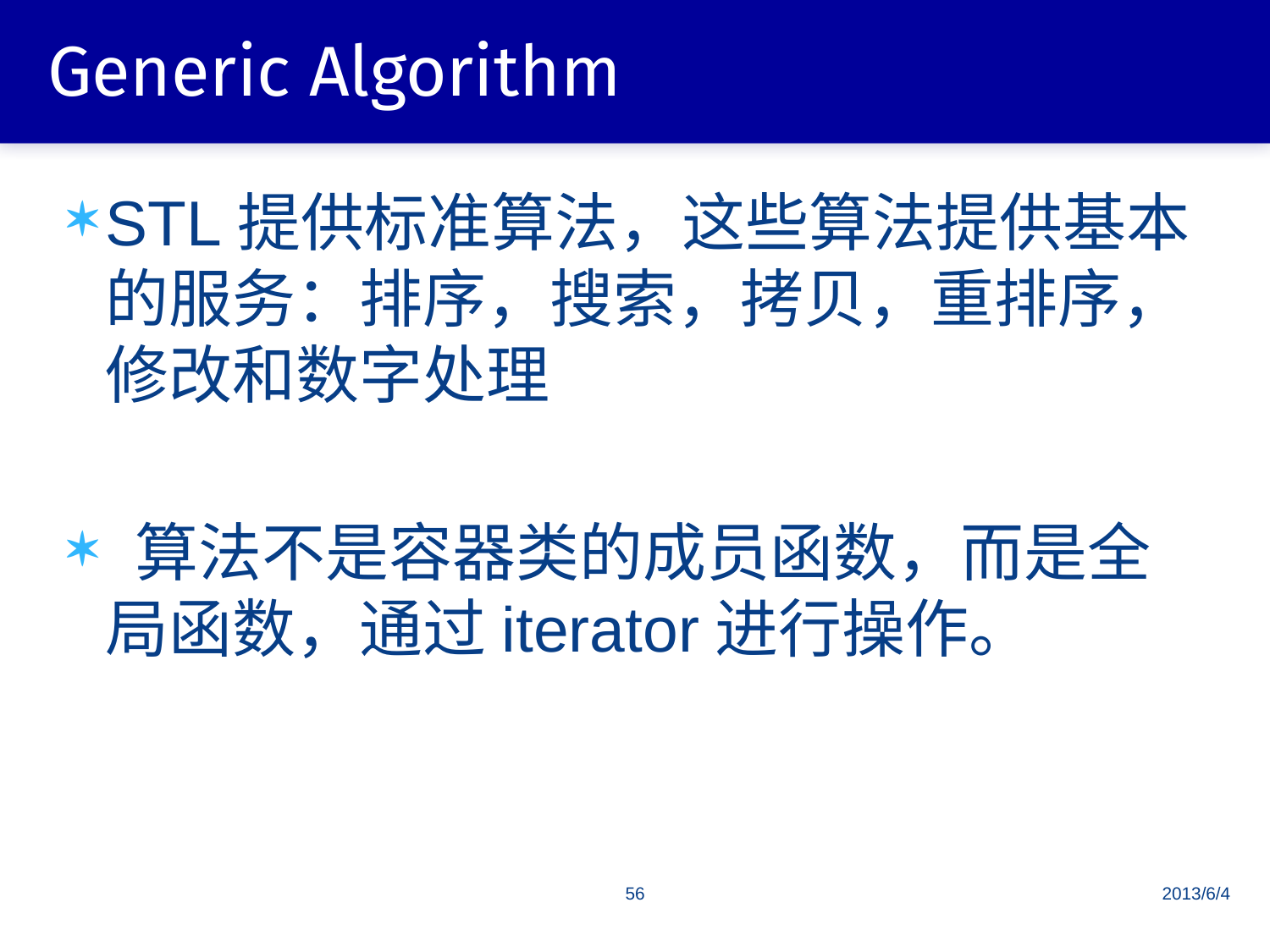

# Generic Algorithm
STL提供标准算法，这些算法提供基本的服务：排序，搜索，拷贝，重排序，修改和数字处理

 算法不是容器类的成员函数，而是全局函数，通过iterator进行操作。

56
2013/6/4